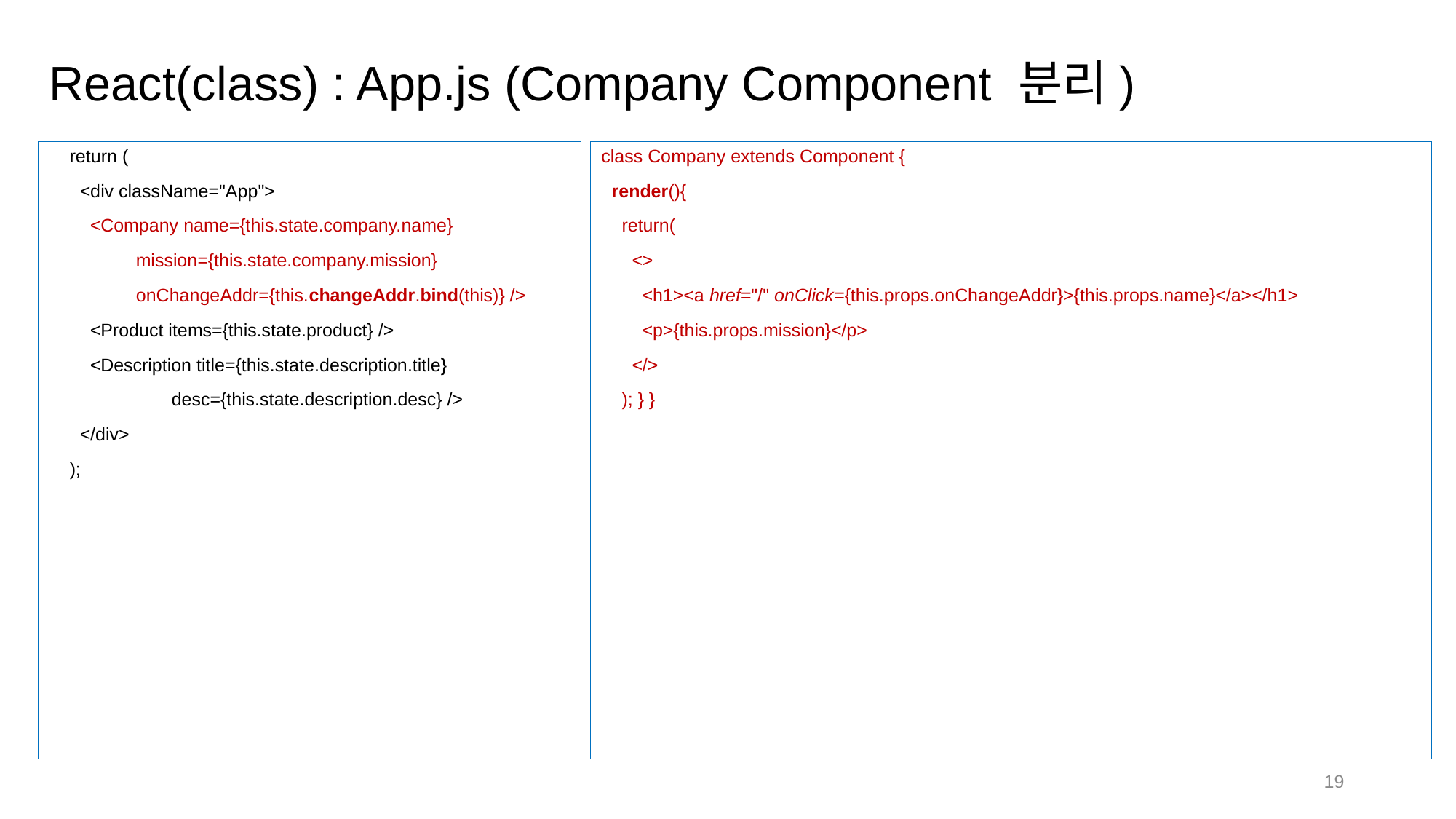

# React(class) : App.js (Company Component 분리)
    return (
      <div className="App">
        <Company name={this.state.company.name}
                 mission={this.state.company.mission}
                 onChangeAddr={this.changeAddr.bind(this)} />
        <Product items={this.state.product} />
        <Description title={this.state.description.title}
                        desc={this.state.description.desc} />
      </div>
    );
class Company extends Component {
  render(){
    return(
      <>
        <h1><a href="/" onClick={this.props.onChangeAddr}>{this.props.name}</a></h1>
        <p>{this.props.mission}</p>
      </>
    ); } }
19